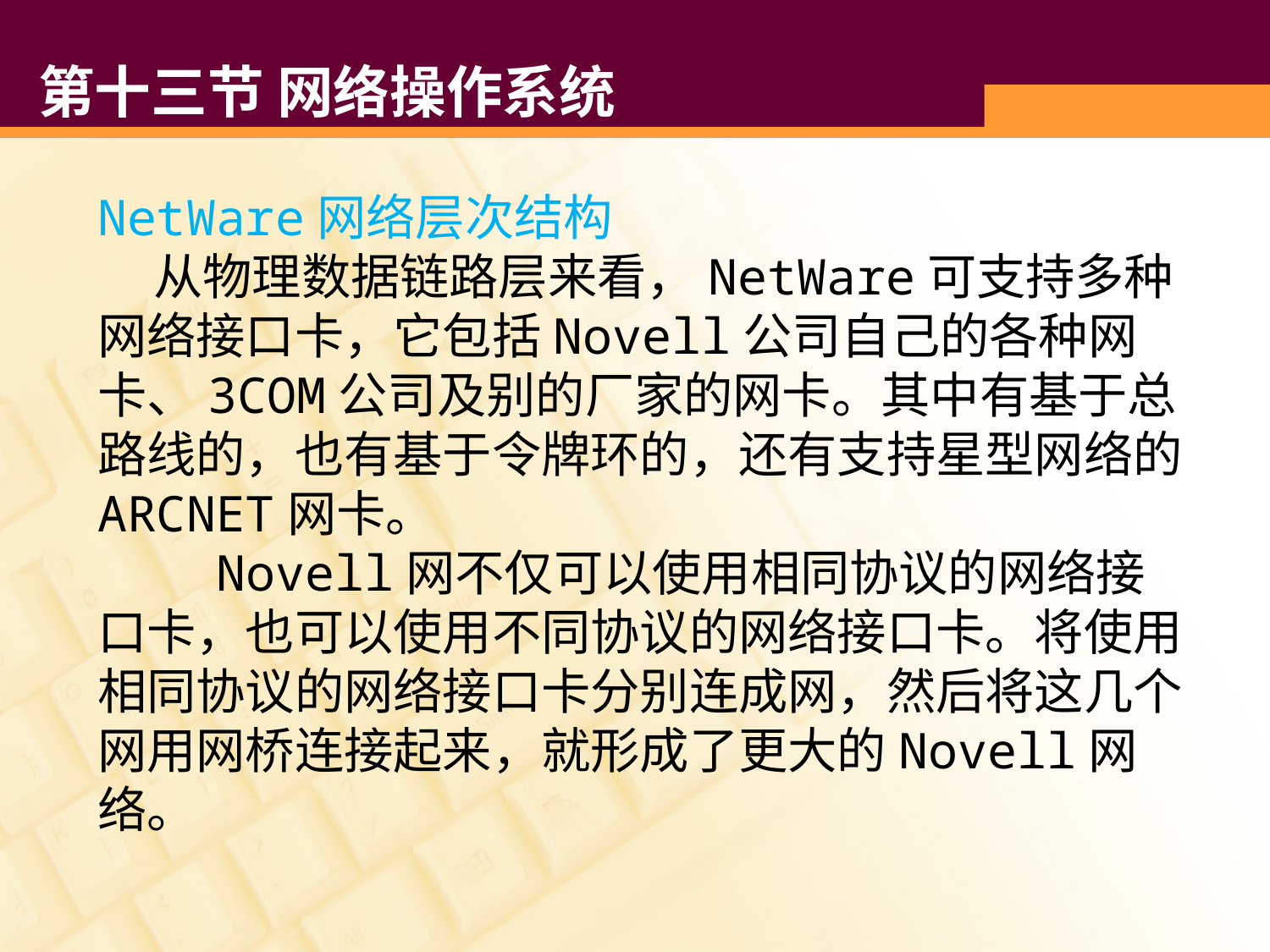

# 第十三节 网络操作系统
NetWare网络层次结构
    从物理数据链路层来看，NetWare可支持多种网络接口卡，它包括Novell公司自己的各种网卡、3COM公司及别的厂家的网卡。其中有基于总路线的，也有基于令牌环的，还有支持星型网络的ARCNET网卡。
    Novell网不仅可以使用相同协议的网络接口卡，也可以使用不同协议的网络接口卡。将使用相同协议的网络接口卡分别连成网，然后将这几个网用网桥连接起来，就形成了更大的Novell网络。